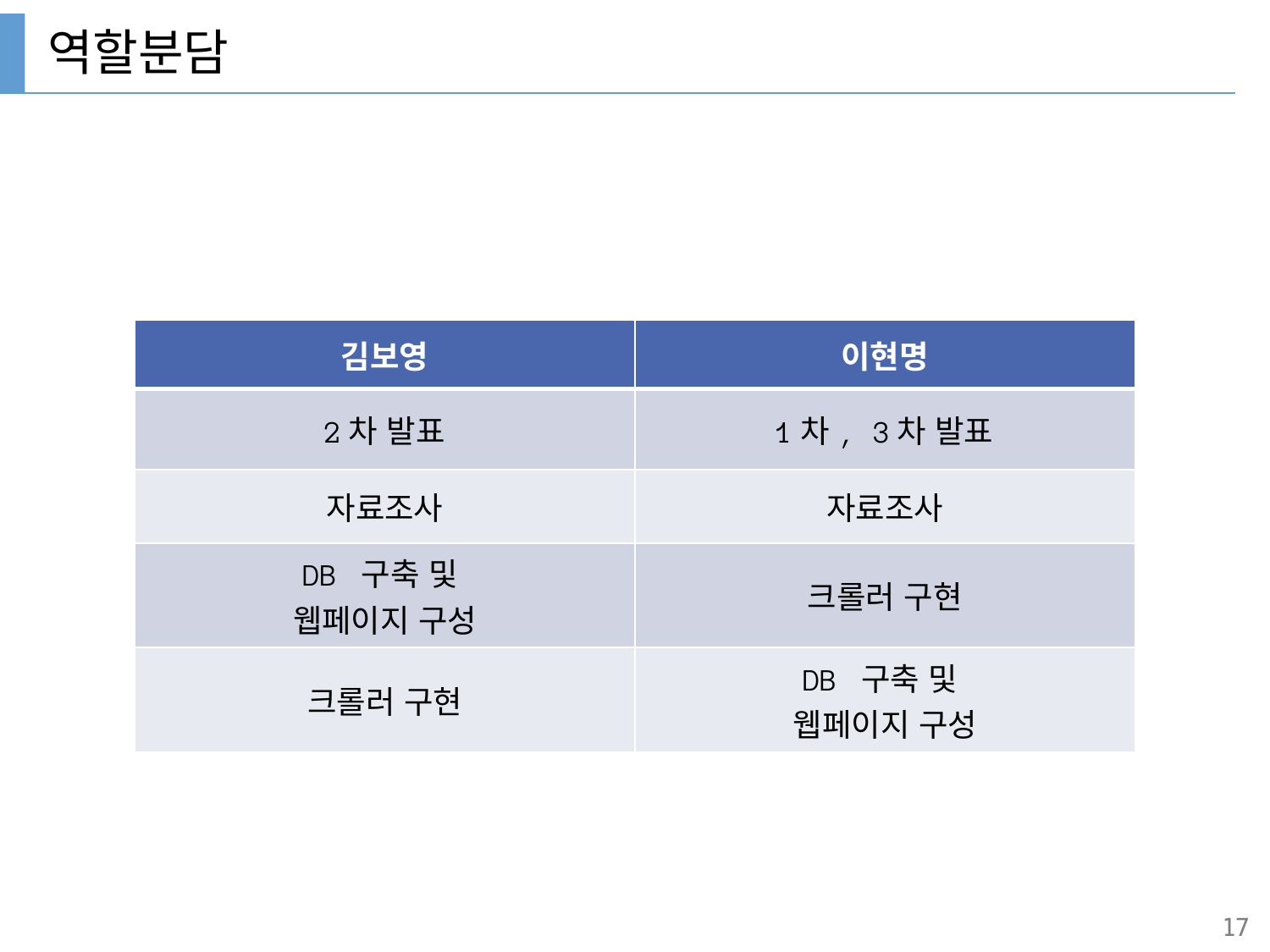

# 역할분담
| 김보영 | 이현명 |
| --- | --- |
| 2차 발표 | 1차, 3차 발표 |
| 자료조사 | 자료조사 |
| DB 구축 및 웹페이지 구성 | 크롤러 구현 |
| 크롤러 구현 | DB 구축 및 웹페이지 구성 |